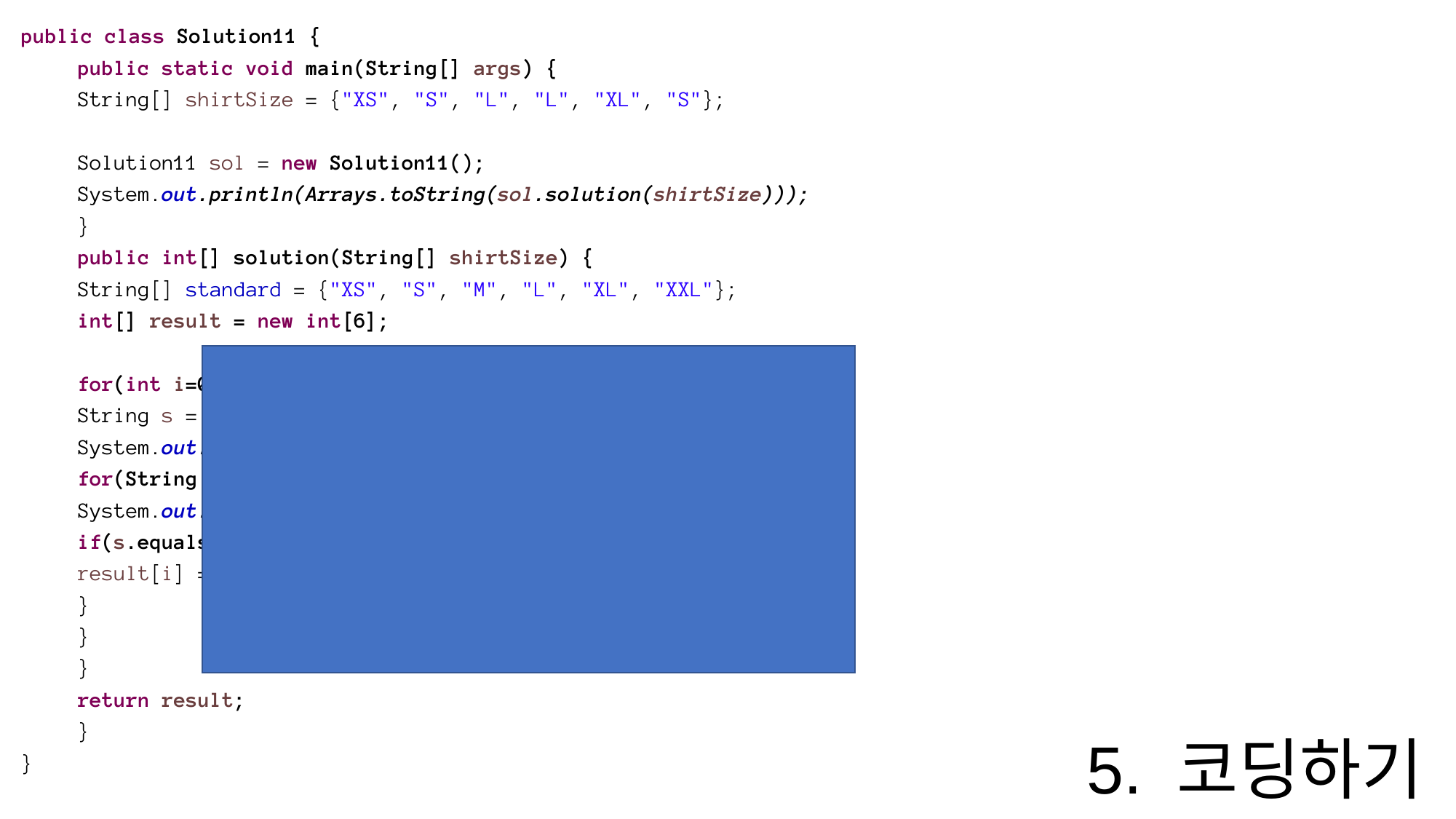

public class Solution11 {
	public static void main(String[] args) {
		String[] shirtSize = {"XS", "S", "L", "L", "XL", "S"};

		Solution11 sol = new Solution11();
		System.out.println(Arrays.toString(sol.solution(shirtSize)));
	}
	public int[] solution(String[] shirtSize) {
		String[] standard = {"XS", "S", "M", "L", "XL", "XXL"};
		int[] result = new int[6];

		for(int i=0; i < standard.length; i++) {
			String s = standard[i];
			System.out.println("s: " + s);
			for(String now : shirtSize) {
				System.out.println("now: " + now);
				if(s.equalsIgnoreCase(now)) {
					result[i] = result[i]+1;
				}
			}
		}
		return result;
	}
}

# 5. 코딩하기